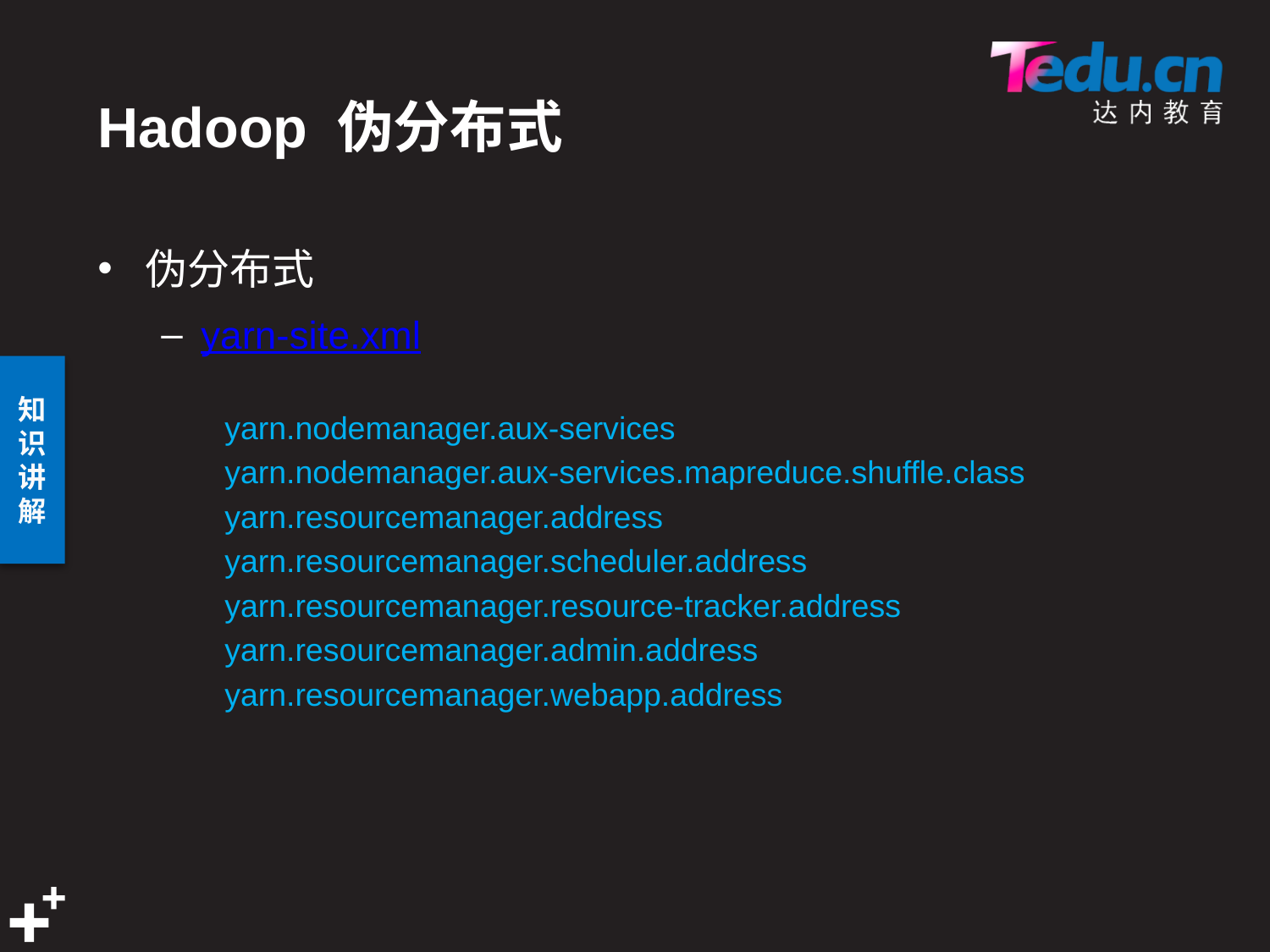

# Hadoop 伪分布式
伪分布式
yarn-site.xml

yarn.nodemanager.aux-services
yarn.nodemanager.aux-services.mapreduce.shuffle.class
yarn.resourcemanager.address
yarn.resourcemanager.scheduler.address
yarn.resourcemanager.resource-tracker.address
yarn.resourcemanager.admin.address
yarn.resourcemanager.webapp.address